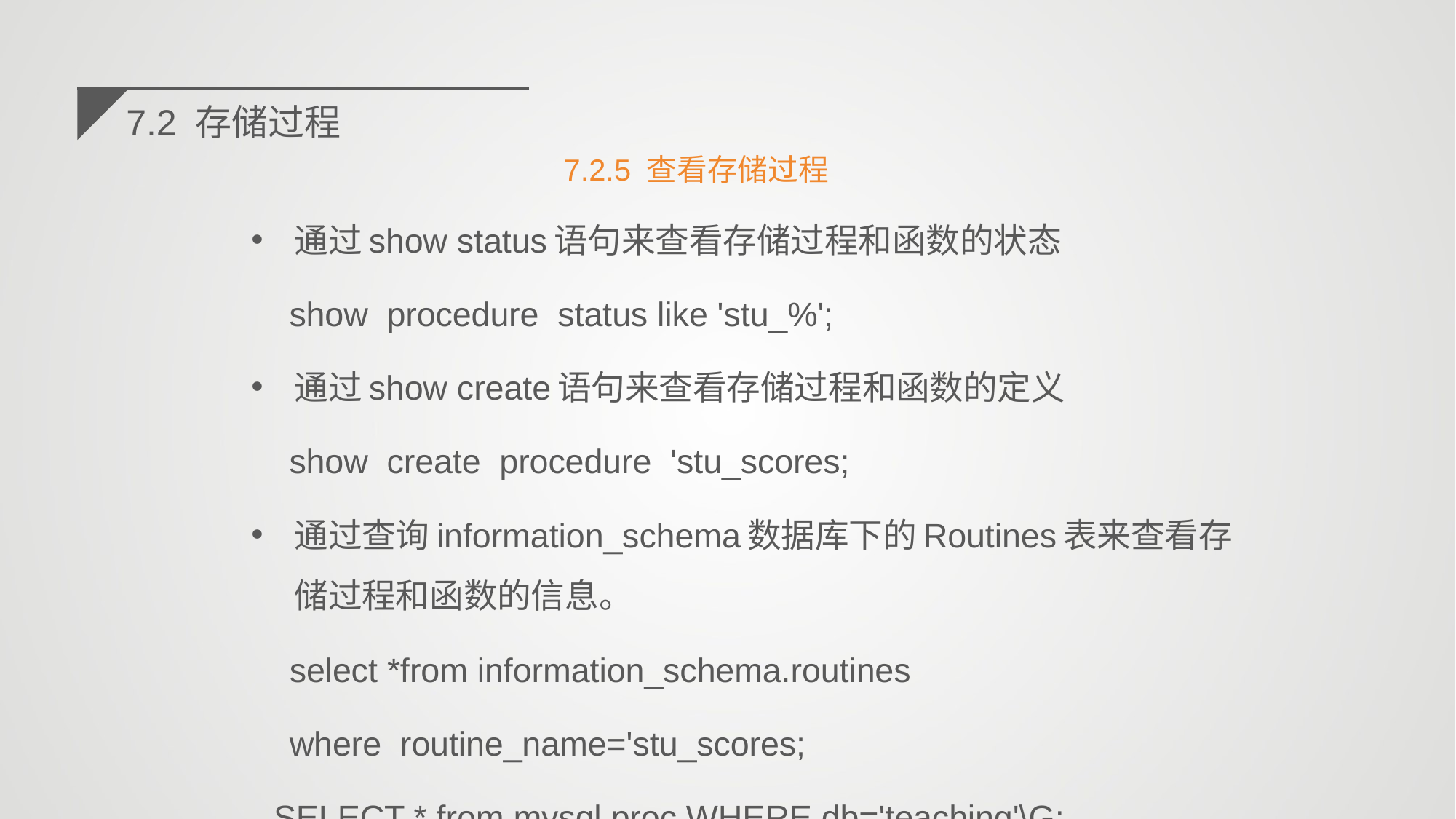

7.2 存储过程

7.2.5 查看存储过程
通过show status语句来查看存储过程和函数的状态
    show  procedure  status like 'stu_%';
通过show create语句来查看存储过程和函数的定义
    show  create  procedure  'stu_scores;
通过查询information_schema数据库下的Routines表来查看存储过程和函数的信息。
select *from information_schema.routines
where  routine_name='stu_scores;
SELECT * from mysql.proc WHERE db='teaching'\G;